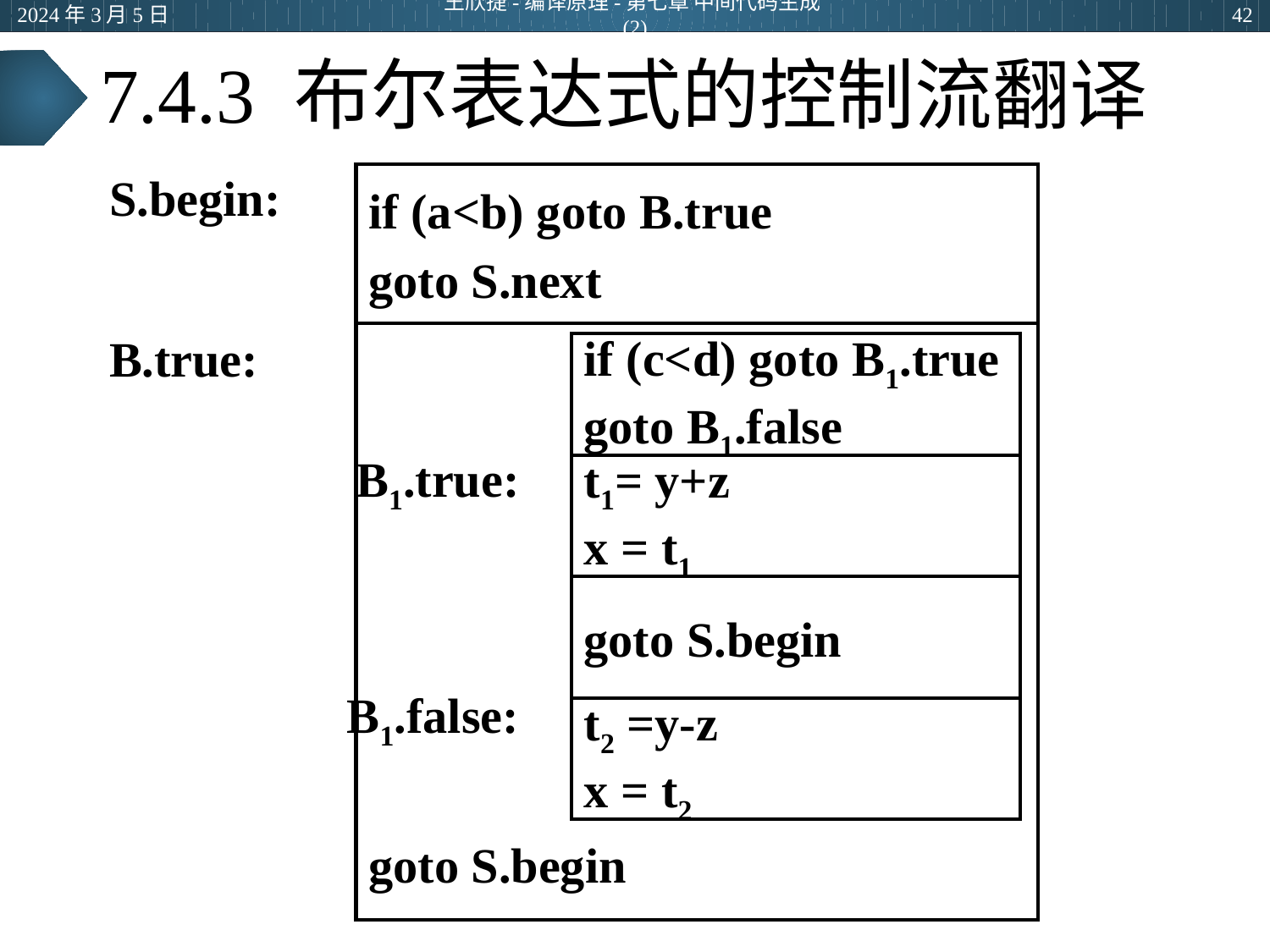

2024年3月5日
王欣捷-编译原理-第七章 中间代码生成(2)
42
# 7.4.3 布尔表达式的控制流翻译
S.begin:
if (a<b) goto B.true
goto S.next
B.true:

goto S.begin
if (c<d) goto B1.true
goto B1.false
B1.true:
t1= y+z
x = t1
goto S.begin
B1.false:
t2 =y-z
x = t2